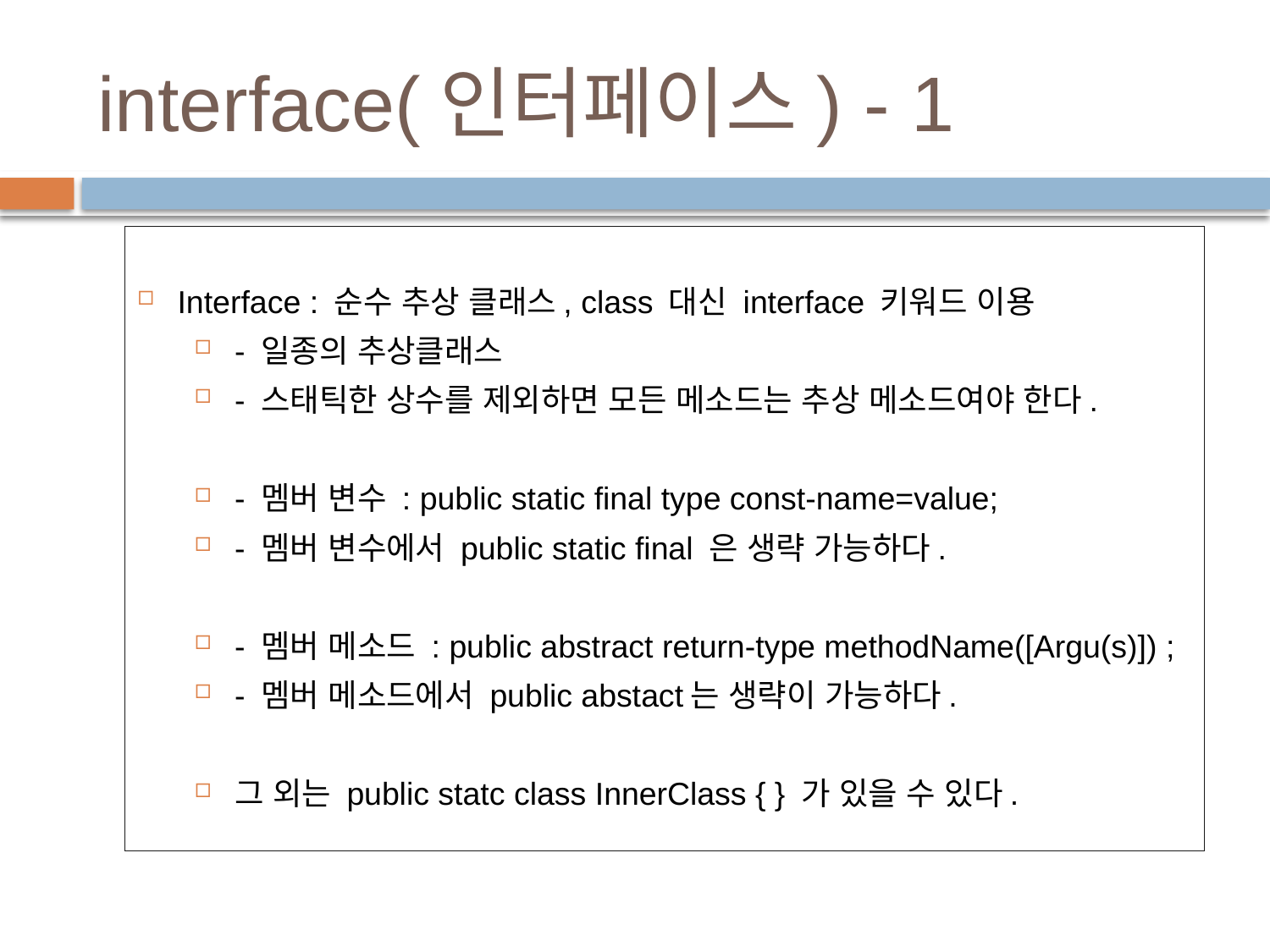

# interface(인터페이스) - 1

Interface : 순수 추상 클래스, class 대신 interface 키워드 이용
- 일종의 추상클래스
- 스태틱한 상수를 제외하면 모든 메소드는 추상 메소드여야 한다.

- 멤버 변수 : public static final type const-name=value;
- 멤버 변수에서 public static final 은 생략 가능하다.

- 멤버 메소드 : public abstract return-type methodName([Argu(s)]) ;
- 멤버 메소드에서 public abstact는 생략이 가능하다.

그 외는 public statc class InnerClass { } 가 있을 수 있다.